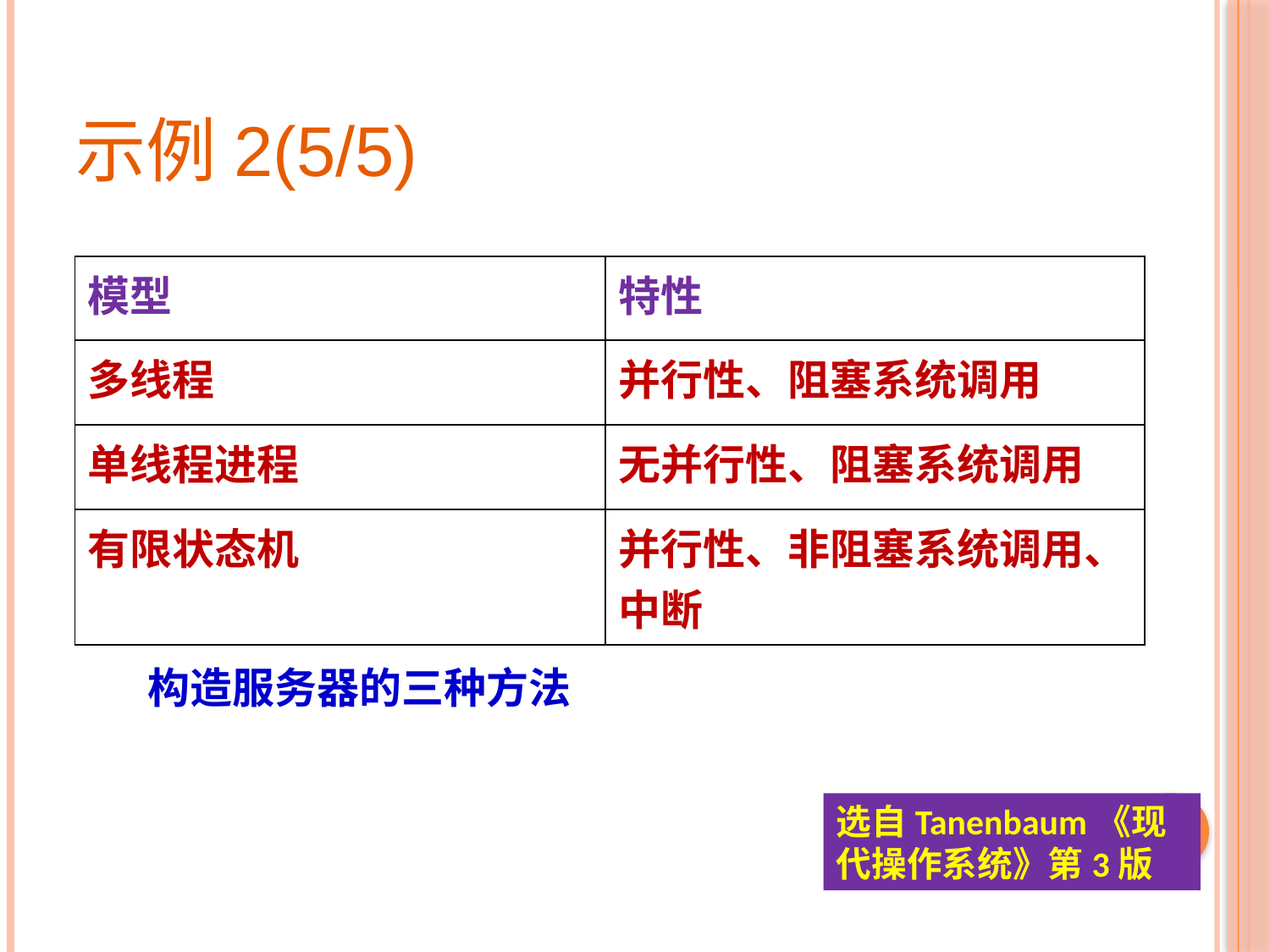

# 示例2(5/5)
| 模型 | 特性 |
| --- | --- |
| 多线程 | 并行性、阻塞系统调用 |
| 单线程进程 | 无并行性、阻塞系统调用 |
| 有限状态机 | 并行性、非阻塞系统调用、中断 |
构造服务器的三种方法
选自Tanenbaum《现代操作系统》第3版